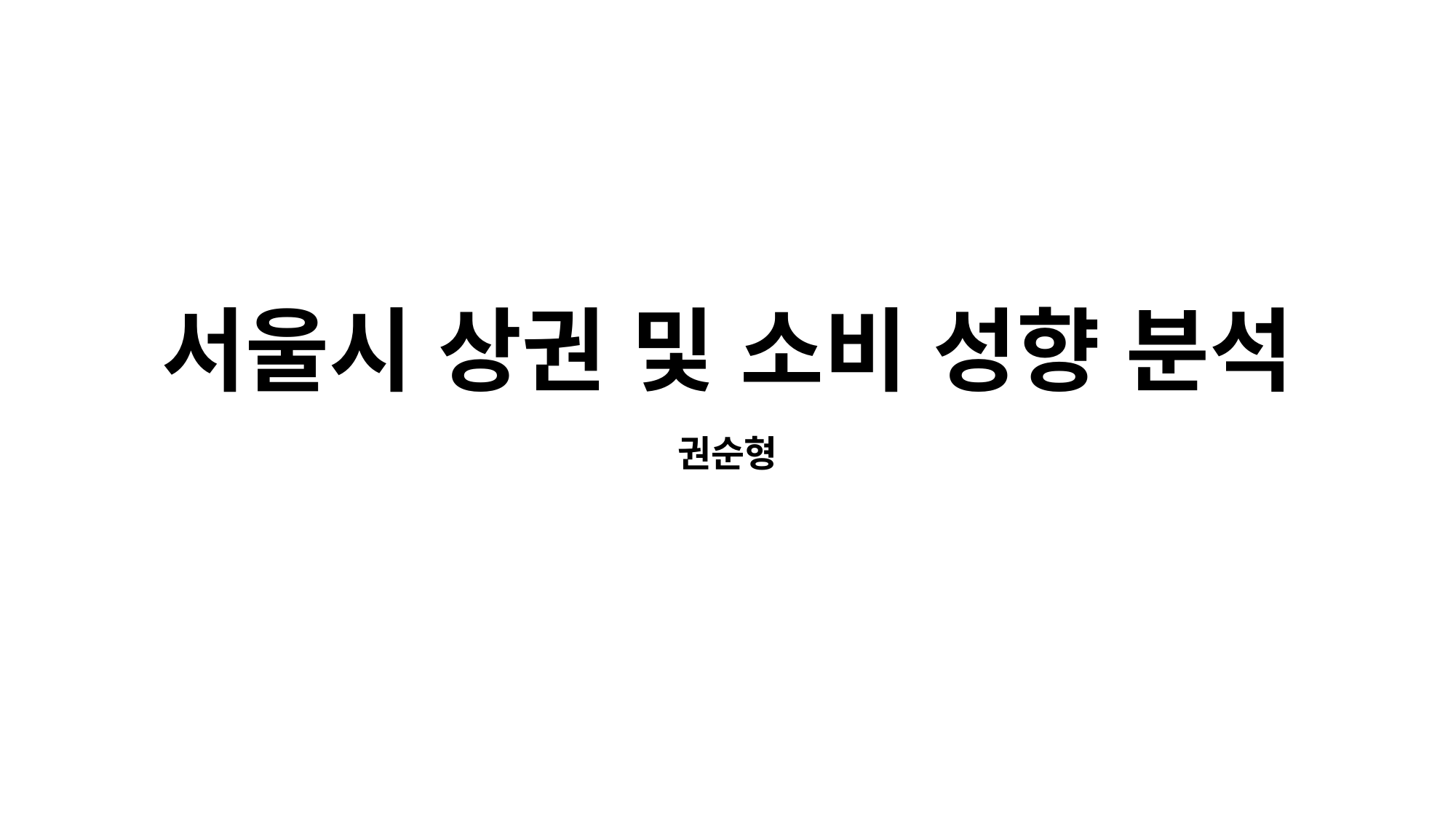

# 서울시 상권 및 소비 성향 분석
권순형